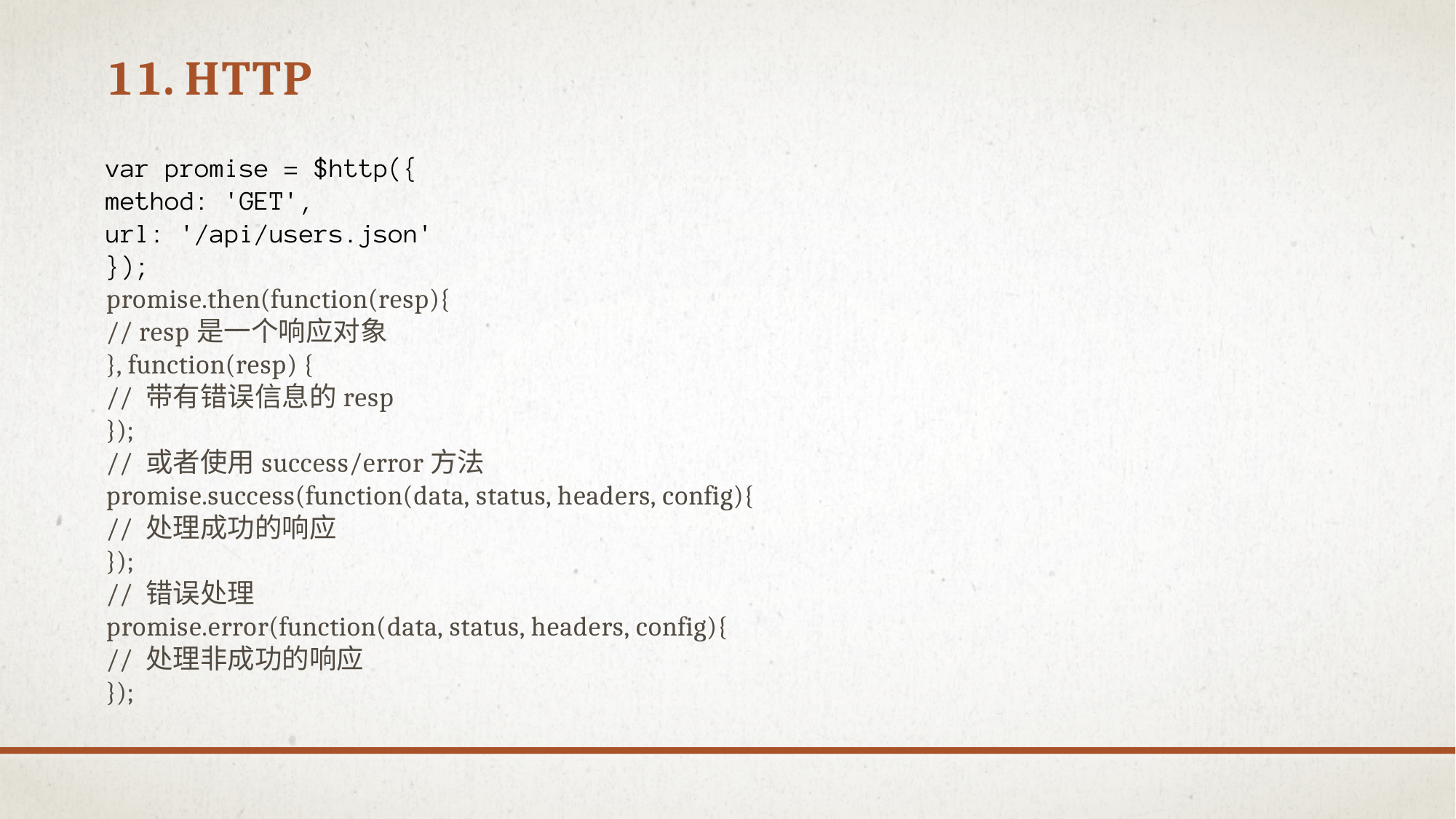

# 11. http

var promise = $http({
method: 'GET',
url: '/api/users.json'
});
promise.then(function(resp){
// resp是一个响应对象
}, function(resp) {
// 带有错误信息的resp
});
// 或者使用success/error方法
promise.success(function(data, status, headers, config){
// 处理成功的响应
});
// 错误处理
promise.error(function(data, status, headers, config){
// 处理非成功的响应
});